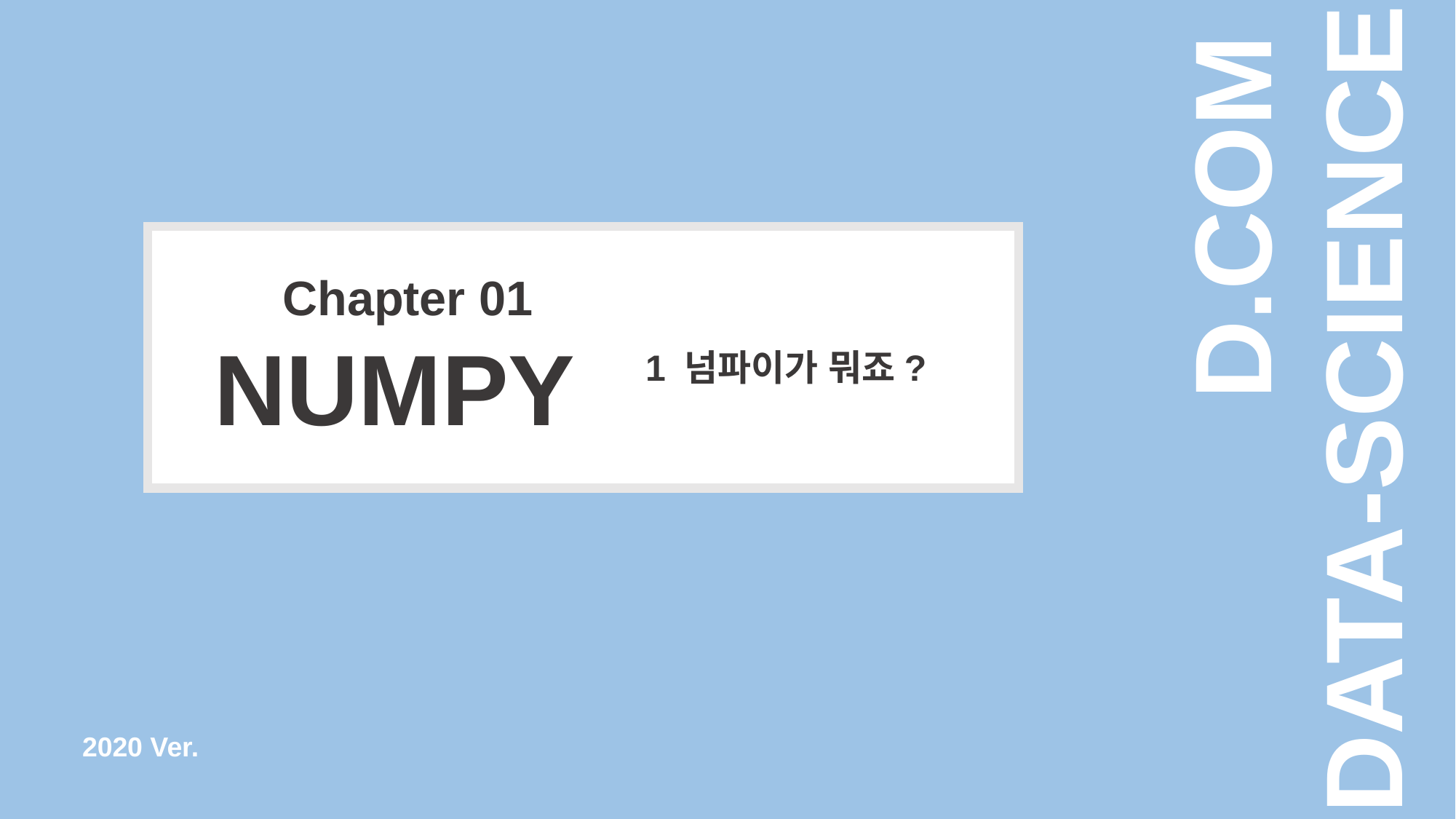

Chapter 01
NUMPY
D.COM
DATA-SCIENCE
1 넘파이가 뭐죠?
2020 Ver.